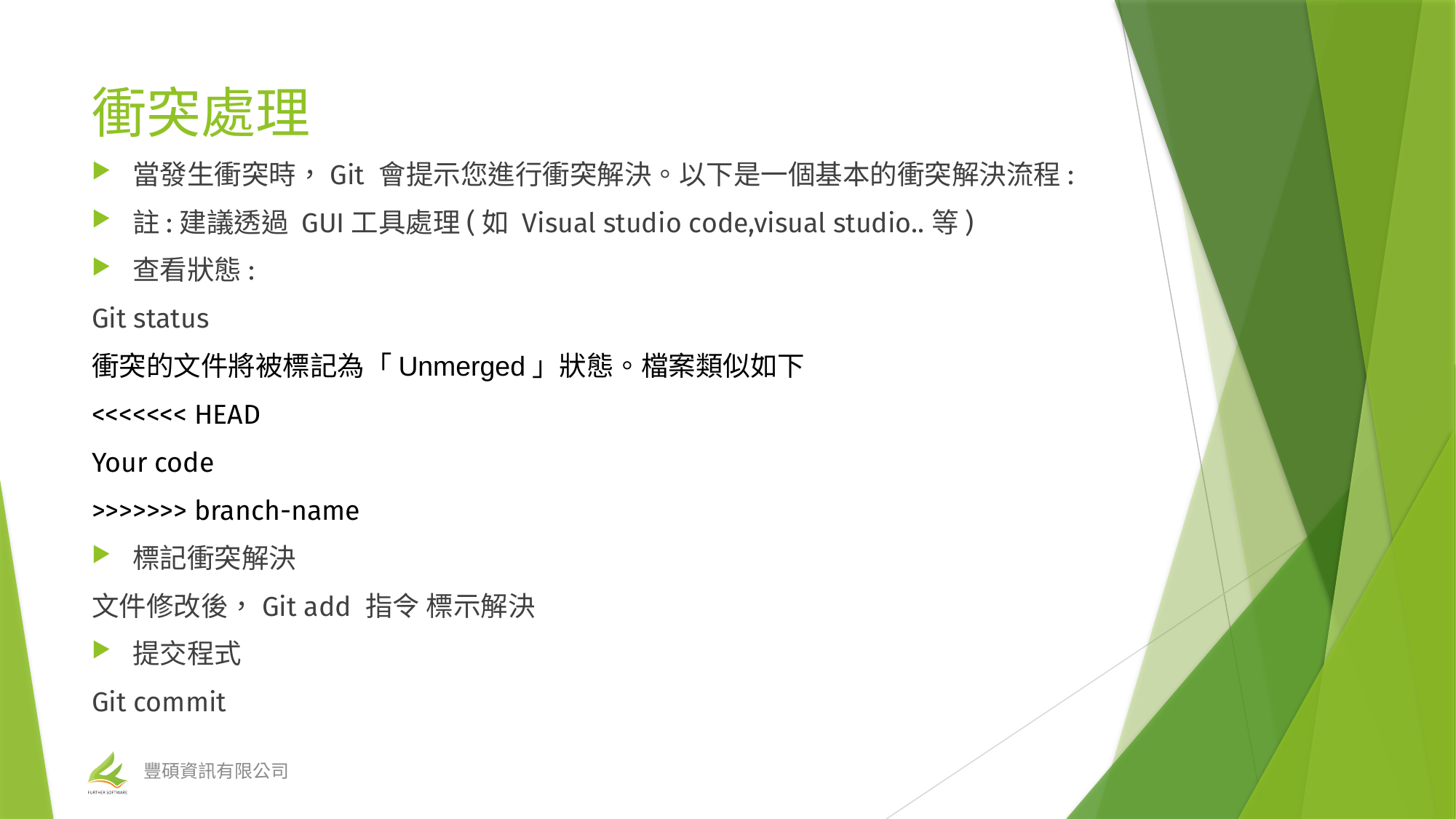

# 衝突處理
當發生衝突時，Git 會提示您進行衝突解決。以下是一個基本的衝突解決流程:
註:建議透過 GUI工具處理(如 Visual studio code,visual studio..等)
查看狀態:
Git status
衝突的文件將被標記為「Unmerged」狀態。檔案類似如下
<<<<<<< HEAD
Your code
>>>>>>> branch-name
標記衝突解決
文件修改後，Git add 指令 標示解決
提交程式
Git commit

豐碩資訊有限公司